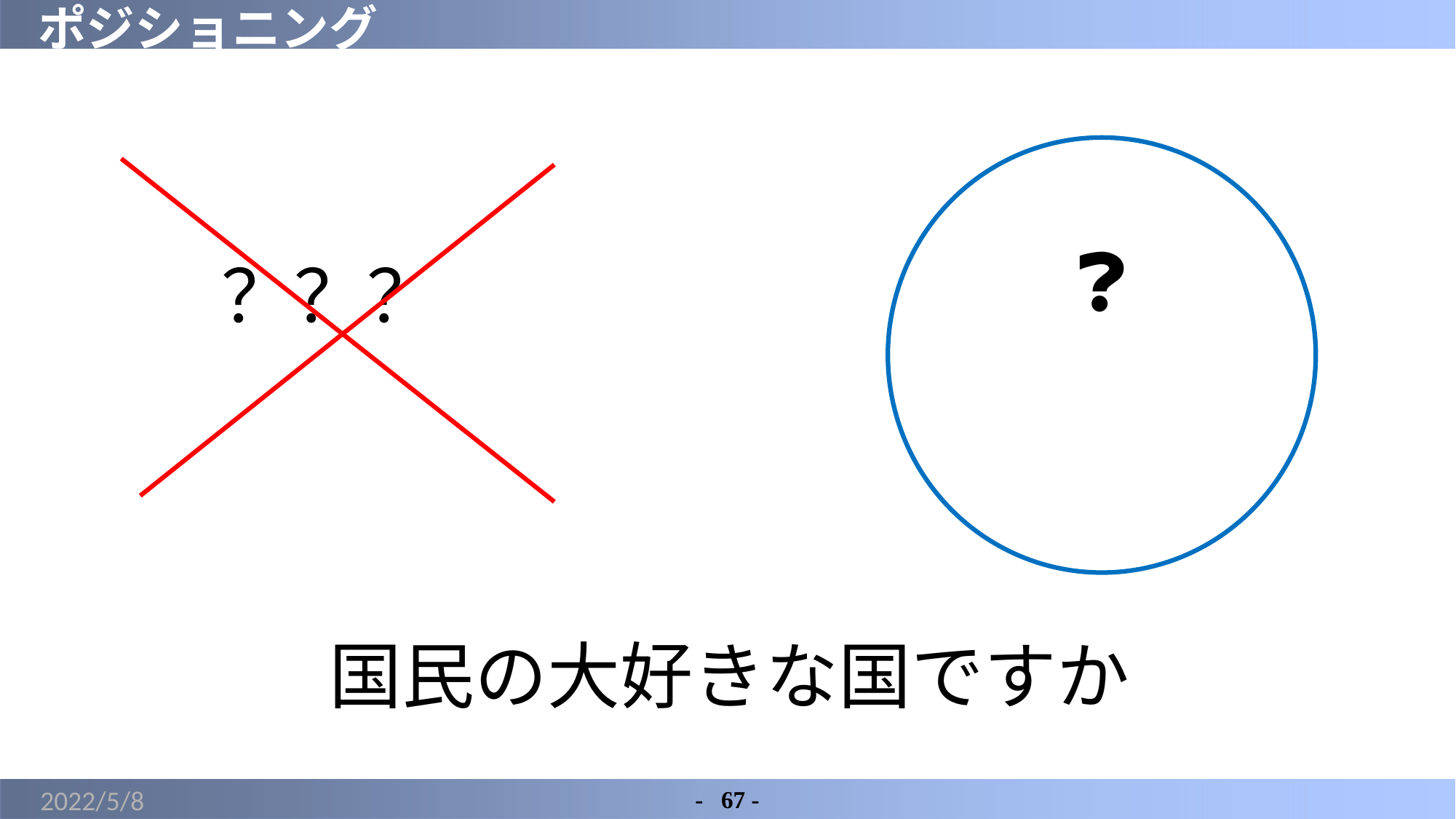

# ポジショニング

❓
？？？
国民の大好きな国ですか
2022/5/8
-	67 -